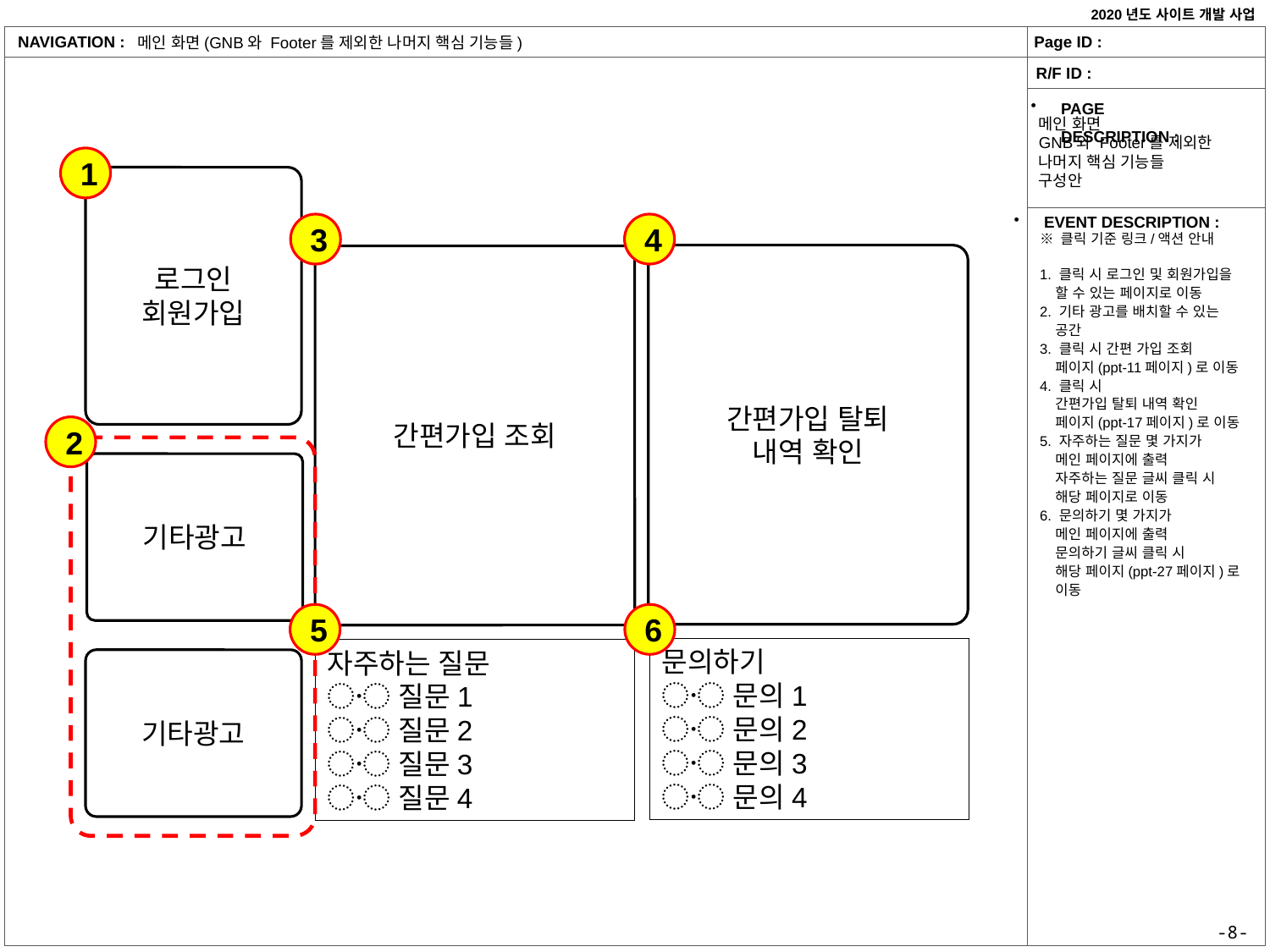

메인 화면(GNB와 Footer를 제외한 나머지 핵심 기능들)
메인 화면
GNB와 Footer를 제외한 나머지 핵심 기능들
구성안
1
로그인
회원가입
3
4
간편가입 탈퇴
내역 확인
간편가입 조회
2

기타광고
5
6
문의하기
〮 문의1
〮 문의2
〮 문의3
〮 문의4
자주하는 질문
〮 질문1
〮 질문2
〮 질문3
〮 질문4
기타광고
※ 클릭 기준 링크/액션 안내
1. 클릭 시 로그인 및 회원가입을
   할 수 있는 페이지로 이동
2. 기타 광고를 배치할 수 있는
   공간
3. 클릭 시 간편 가입 조회
   페이지(ppt-11페이지)로 이동
4. 클릭 시
   간편가입 탈퇴 내역 확인
   페이지(ppt-17페이지)로 이동
5. 자주하는 질문 몇 가지가
   메인 페이지에 출력
   자주하는 질문 글씨 클릭 시
   해당 페이지로 이동
6. 문의하기 몇 가지가
   메인 페이지에 출력
   문의하기 글씨 클릭 시
   해당 페이지(ppt-27페이지)로
   이동